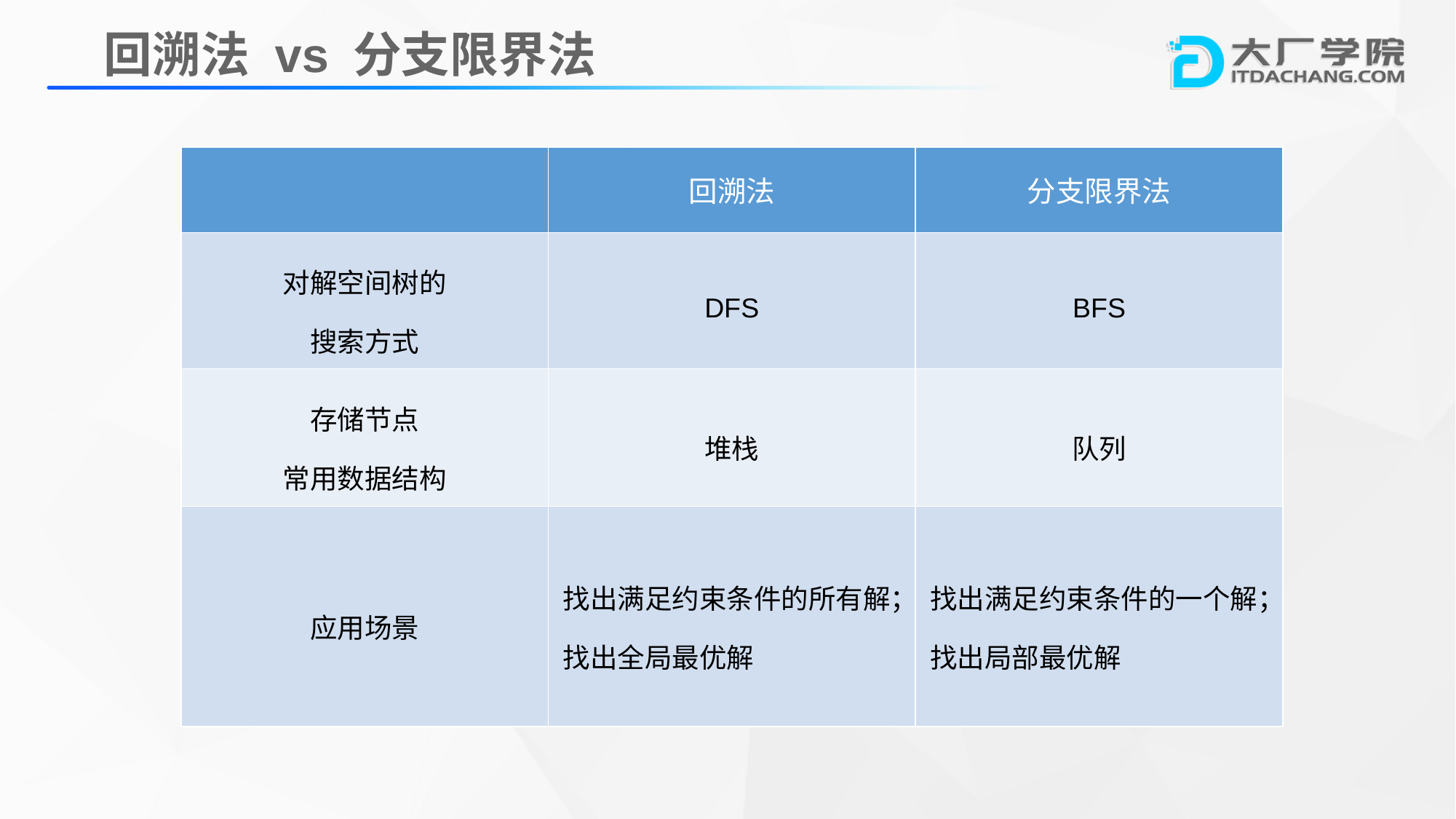

回溯法 vs 分支限界法
|  | 回溯法 | 分支限界法 |
| --- | --- | --- |
| 对解空间树的 搜索方式 | DFS | BFS |
| 存储节点 常用数据结构 | 堆栈 | 队列 |
| 应用场景 | 找出满足约束条件的所有解； 找出全局最优解 | 找出满足约束条件的一个解； 找出局部最优解 |